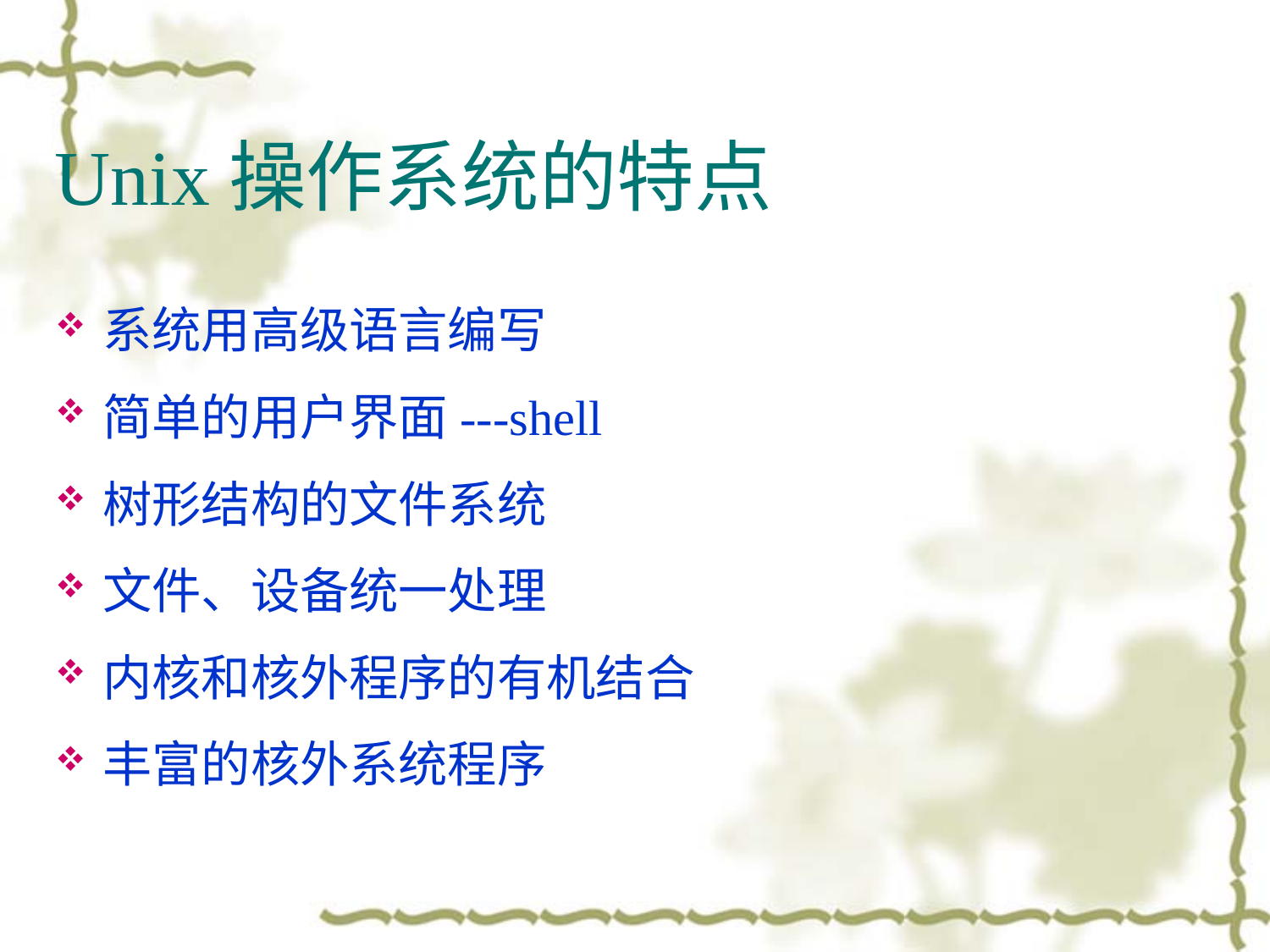

# Unix操作系统的特点
系统用高级语言编写
简单的用户界面---shell
树形结构的文件系统
文件、设备统一处理
内核和核外程序的有机结合
丰富的核外系统程序